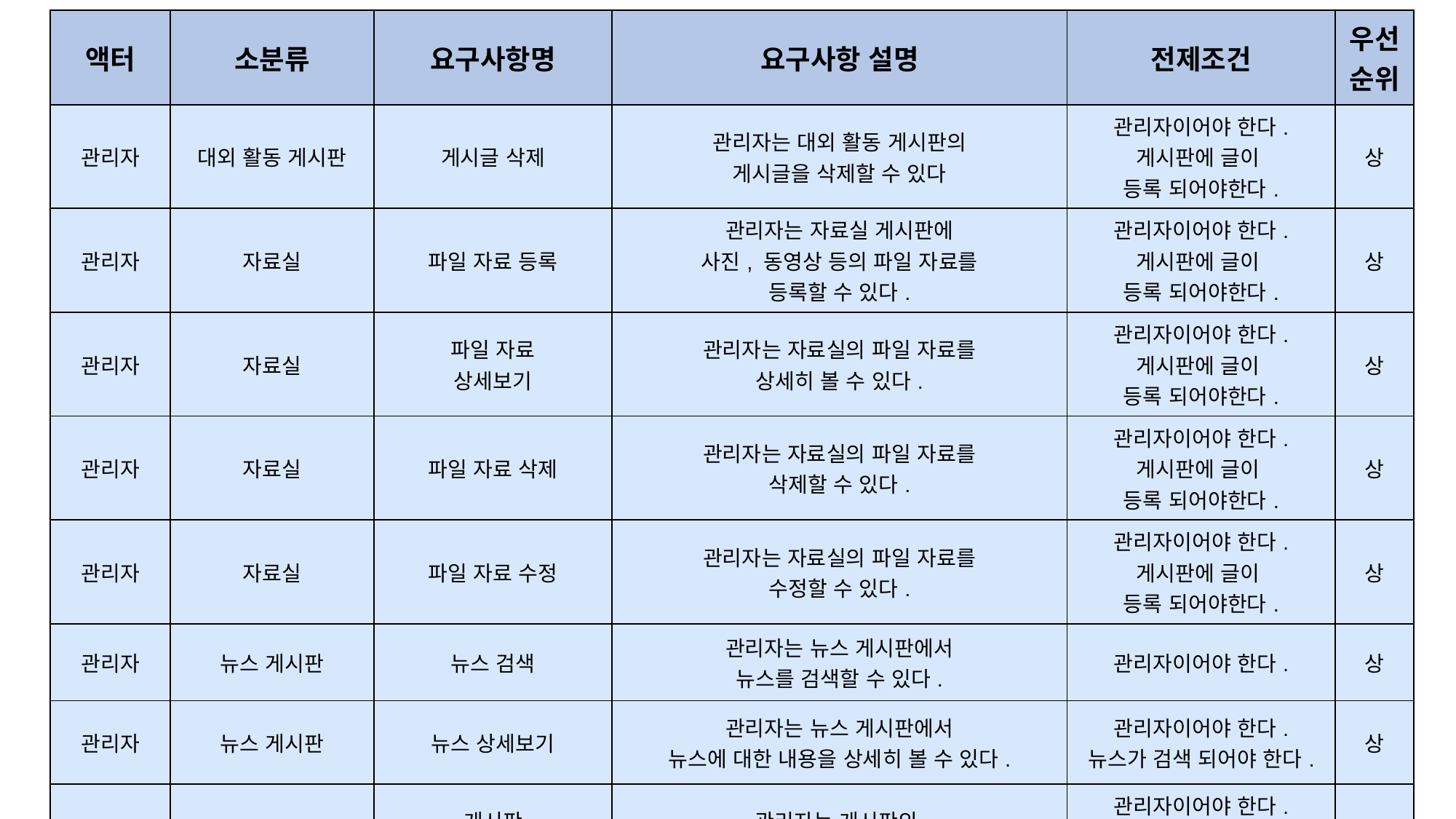

| 액터 | 소분류 | 요구사항명 | 요구사항 설명 | 전제조건 | 우선순위 |
| --- | --- | --- | --- | --- | --- |
| 관리자 | 대외 활동 게시판 | 게시글 삭제 | 관리자는 대외 활동 게시판의 게시글을 삭제할 수 있다 | 관리자이어야 한다. 게시판에 글이 등록 되어야한다. | 상 |
| 관리자 | 자료실 | 파일 자료 등록 | 관리자는 자료실 게시판에 사진, 동영상 등의 파일 자료를 등록할 수 있다. | 관리자이어야 한다. 게시판에 글이 등록 되어야한다. | 상 |
| 관리자 | 자료실 | 파일 자료 상세보기 | 관리자는 자료실의 파일 자료를 상세히 볼 수 있다. | 관리자이어야 한다. 게시판에 글이 등록 되어야한다. | 상 |
| 관리자 | 자료실 | 파일 자료 삭제 | 관리자는 자료실의 파일 자료를 삭제할 수 있다. | 관리자이어야 한다. 게시판에 글이 등록 되어야한다. | 상 |
| 관리자 | 자료실 | 파일 자료 수정 | 관리자는 자료실의 파일 자료를 수정할 수 있다. | 관리자이어야 한다. 게시판에 글이 등록 되어야한다. | 상 |
| 관리자 | 뉴스 게시판 | 뉴스 검색 | 관리자는 뉴스 게시판에서 뉴스를 검색할 수 있다. | 관리자이어야 한다. | 상 |
| 관리자 | 뉴스 게시판 | 뉴스 상세보기 | 관리자는 뉴스 게시판에서 뉴스에 대한 내용을 상세히 볼 수 있다. | 관리자이어야 한다. 뉴스가 검색 되어야 한다. | 상 |
| 관리자 | 자유 게시판 | 게시판 상세 보기 | 관리자는 게시판의 게시글 내용을 상세히 볼 수 있다. | 관리자이어야 한다. 게시판에 글이 등록 되어야한다. | 상 |